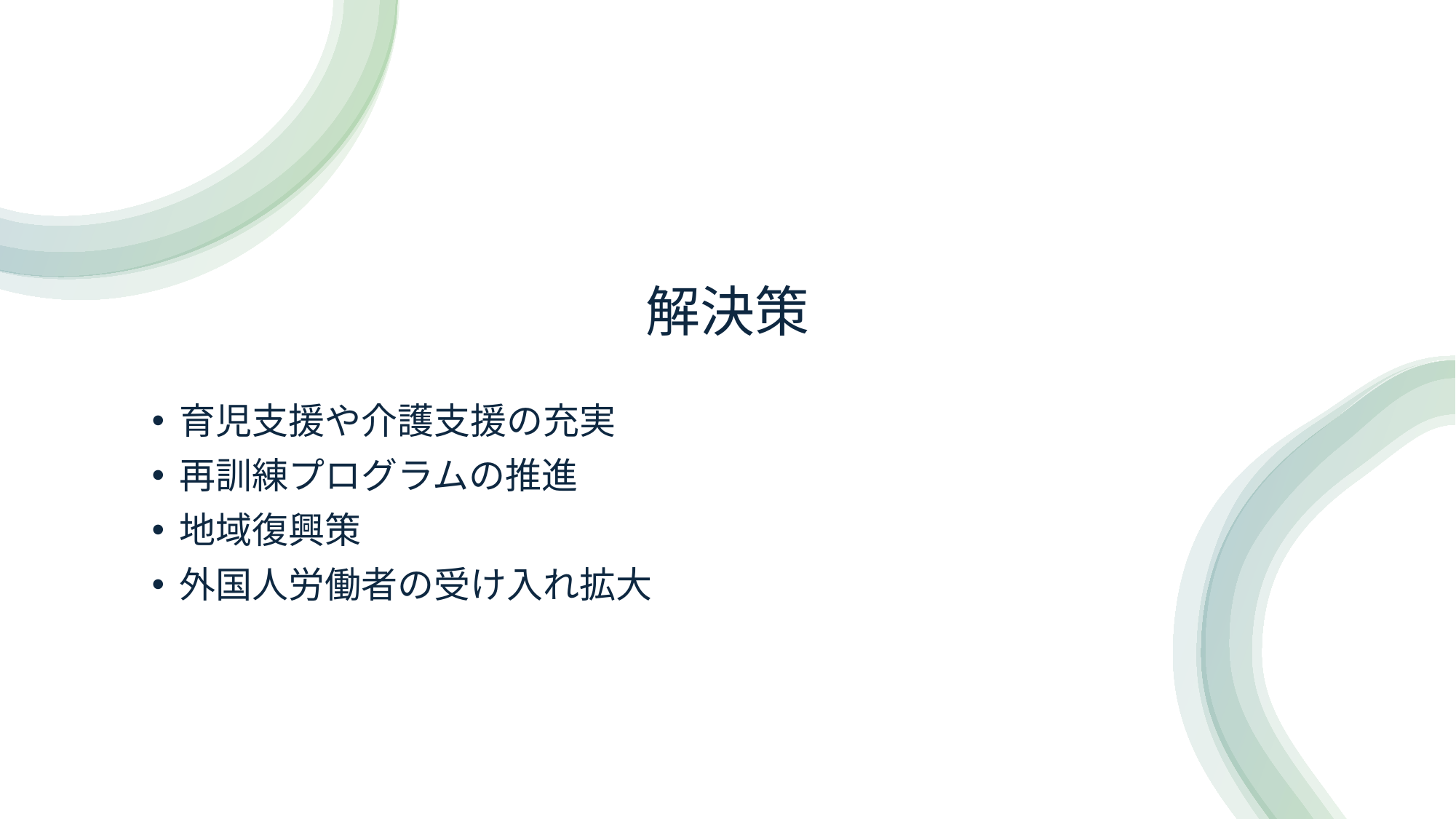

# 解決策
育児支援や介護支援の充実
再訓練プログラムの推進
地域復興策
外国人労働者の受け入れ拡大